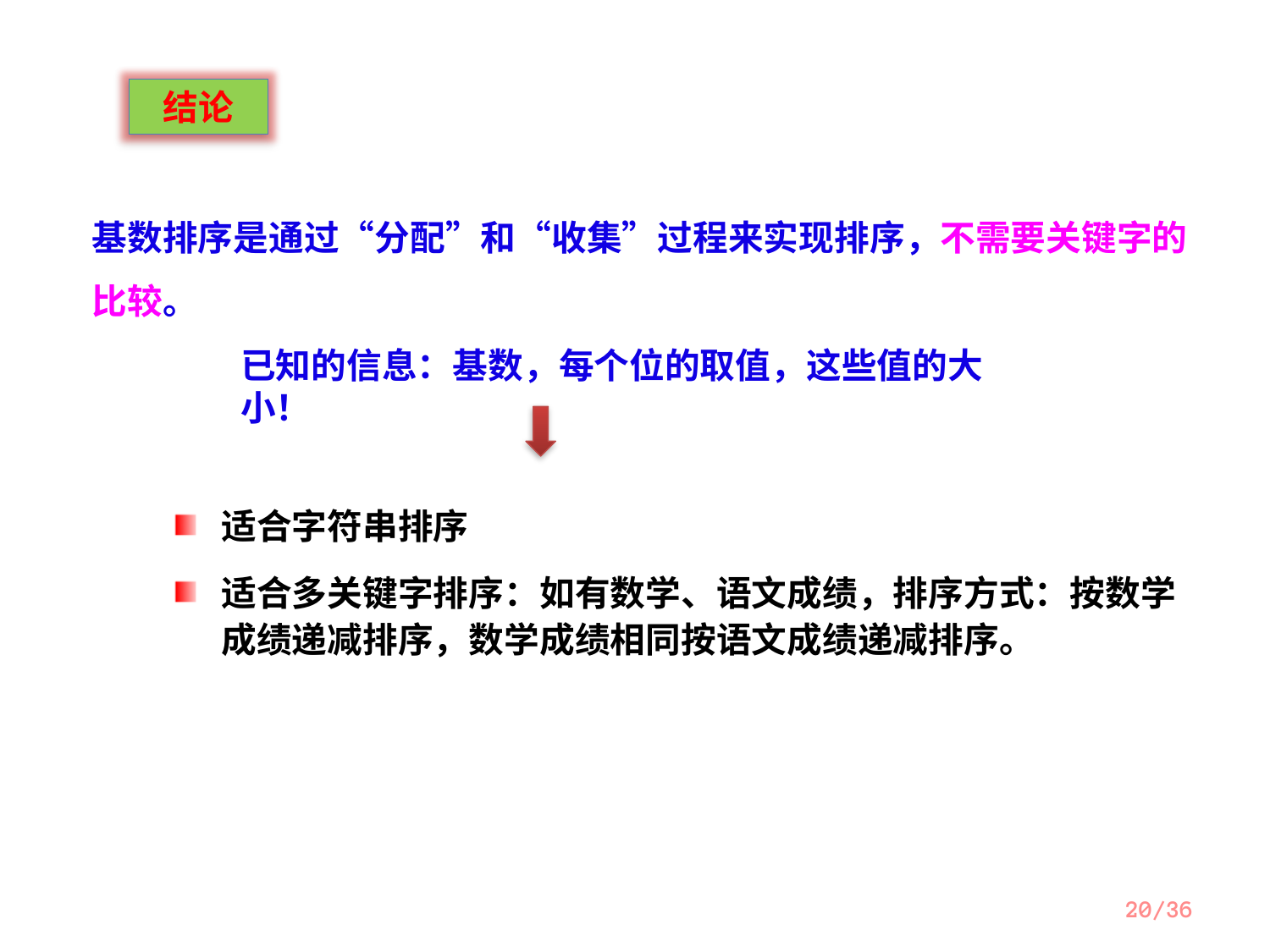

结论
基数排序是通过“分配”和“收集”过程来实现排序，不需要关键字的比较。
已知的信息：基数，每个位的取值，这些值的大小！

适合字符串排序
适合多关键字排序：如有数学、语文成绩，排序方式：按数学成绩递减排序，数学成绩相同按语文成绩递减排序。
20/36